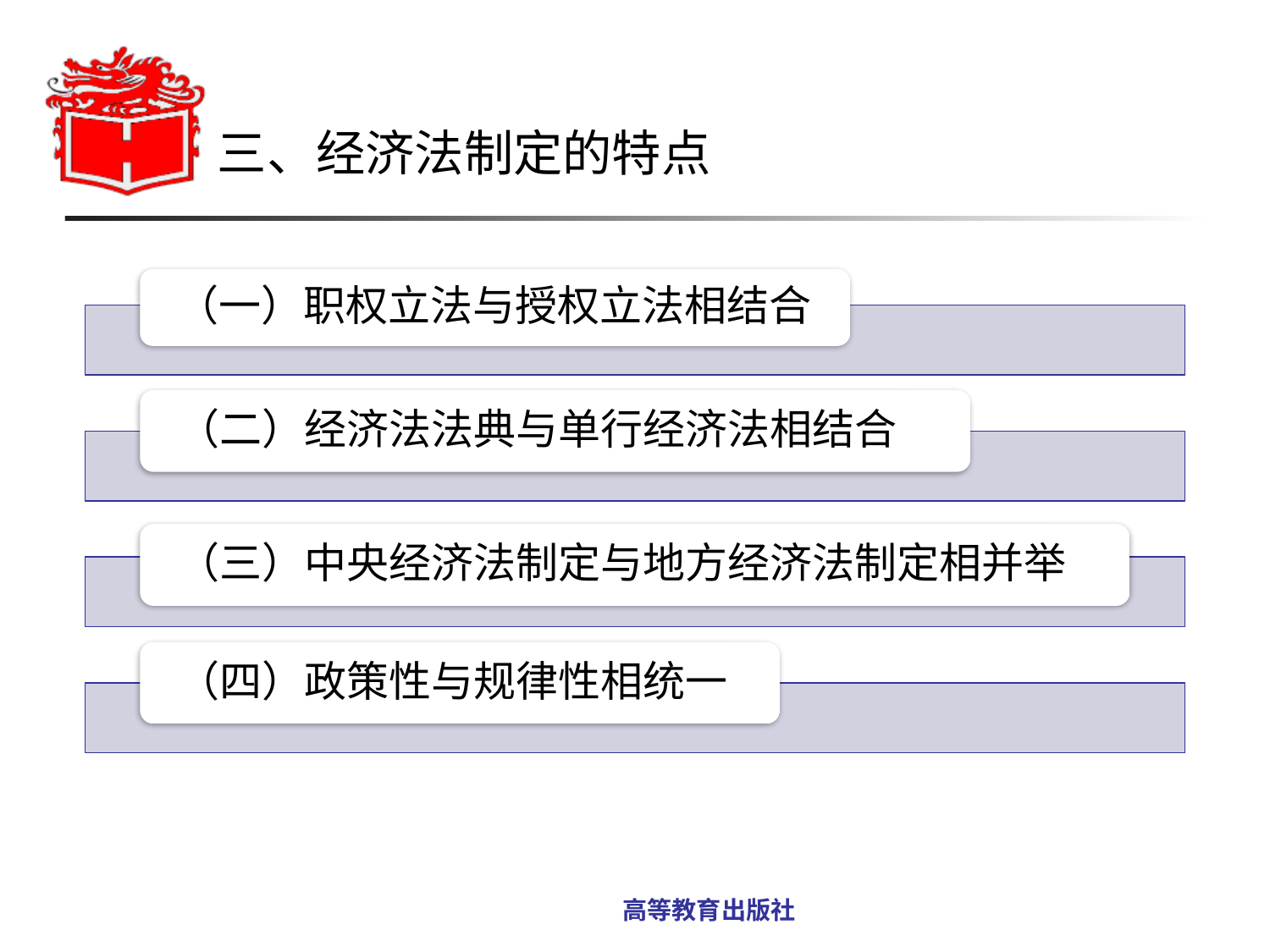

三、经济法制定的特点

（一）职权立法与授权立法相结合
（二）经济法法典与单行经济法相结合
（三）中央经济法制定与地方经济法制定相并举
（四）政策性与规律性相统一

高等教育出版社